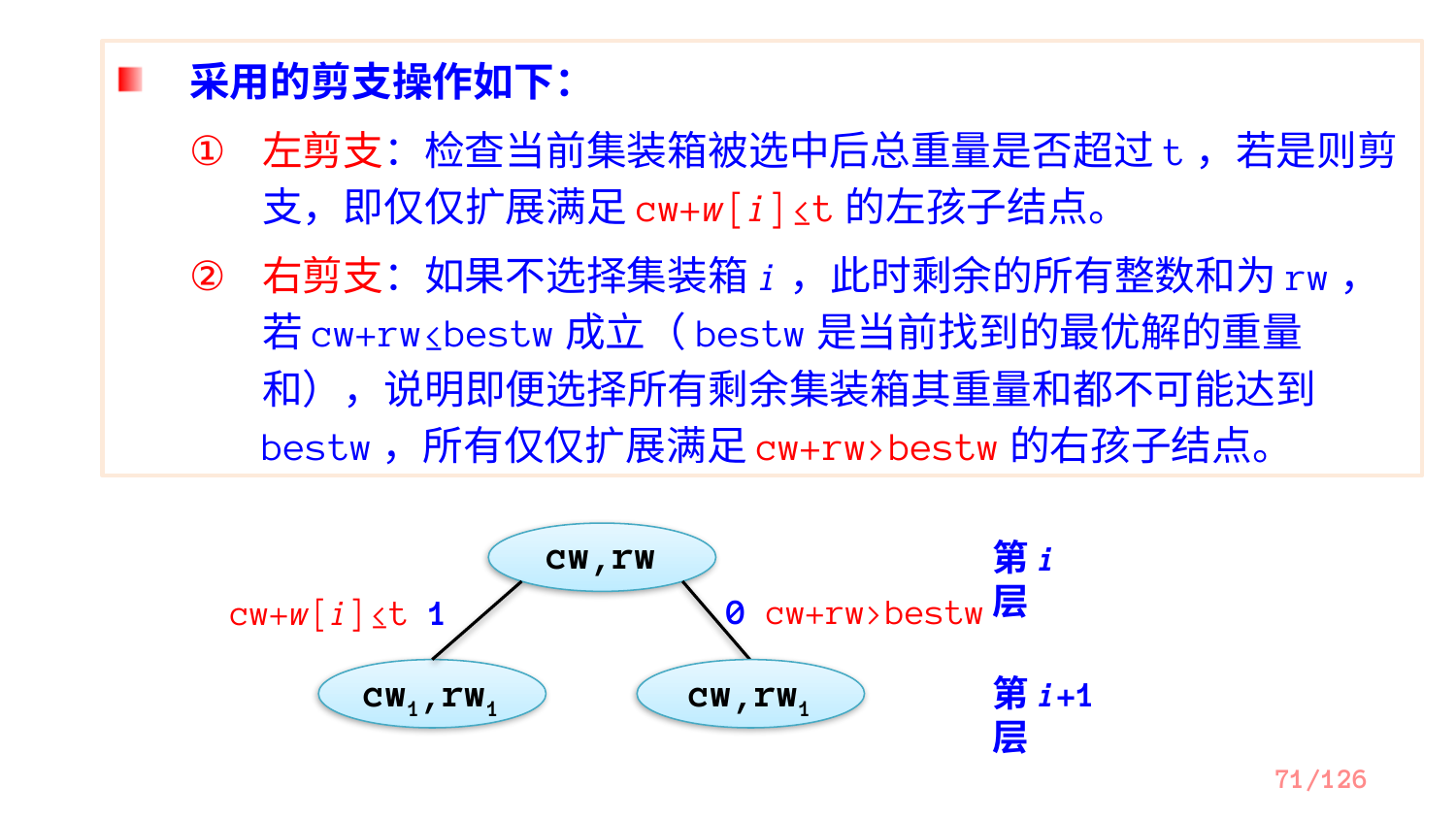

采用的剪支操作如下：
左剪支：检查当前集装箱被选中后总重量是否超过t，若是则剪支，即仅仅扩展满足cw+w[i]≤t的左孩子结点。
右剪支：如果不选择集装箱i，此时剩余的所有整数和为rw，若cw+rw≤bestw成立（bestw是当前找到的最优解的重量和），说明即便选择所有剩余集装箱其重量和都不可能达到bestw，所有仅仅扩展满足cw+rw>bestw的右孩子结点。
cw,rw
第i层
0 cw+rw>bestw
cw+w[i]≤t 1
cw1,rw1
cw,rw1
第i+1层
71/126